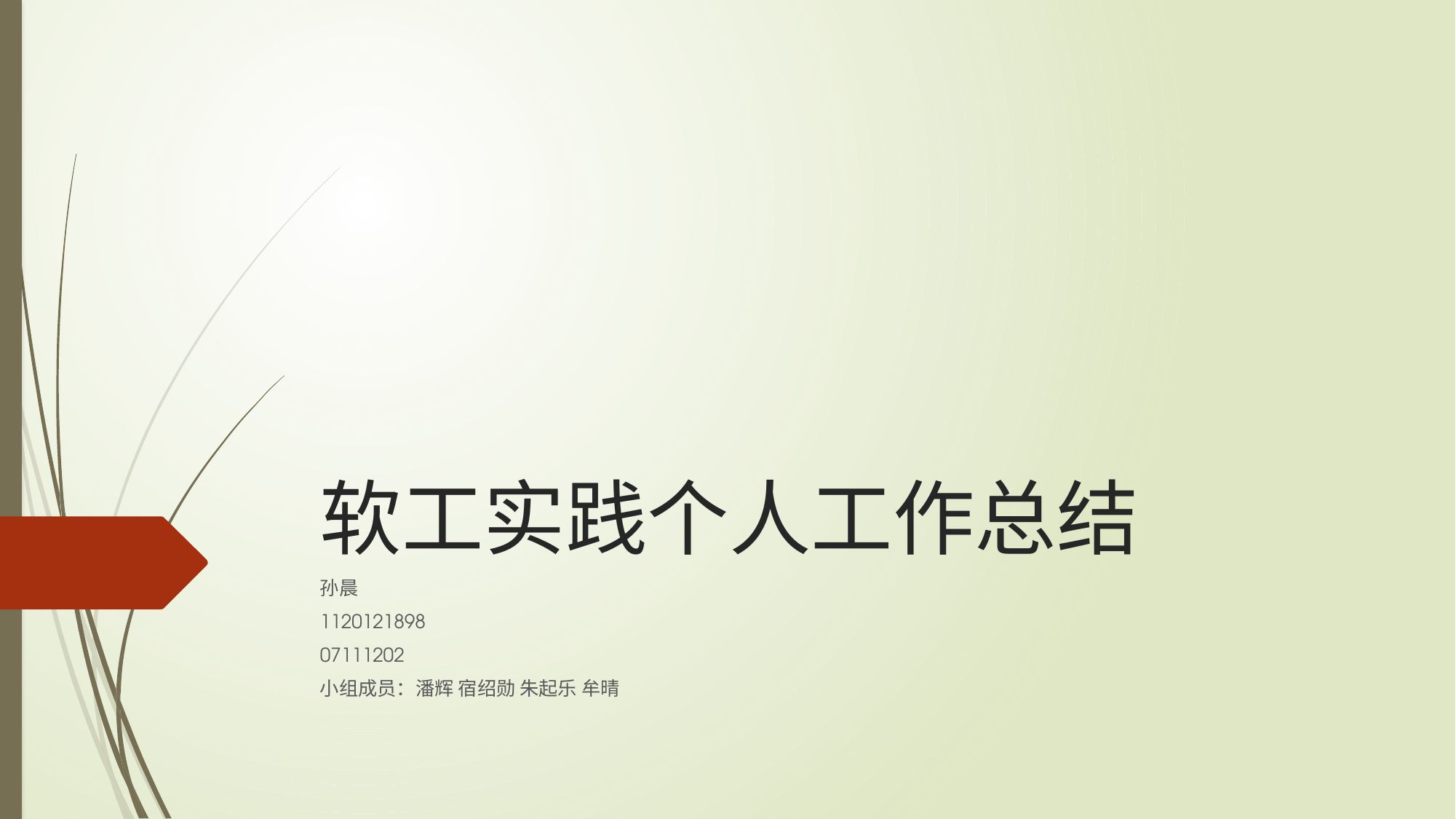

# 软工实践个人工作总结
孙晨
1120121898
07111202
小组成员：潘辉 宿绍勋 朱起乐 牟晴